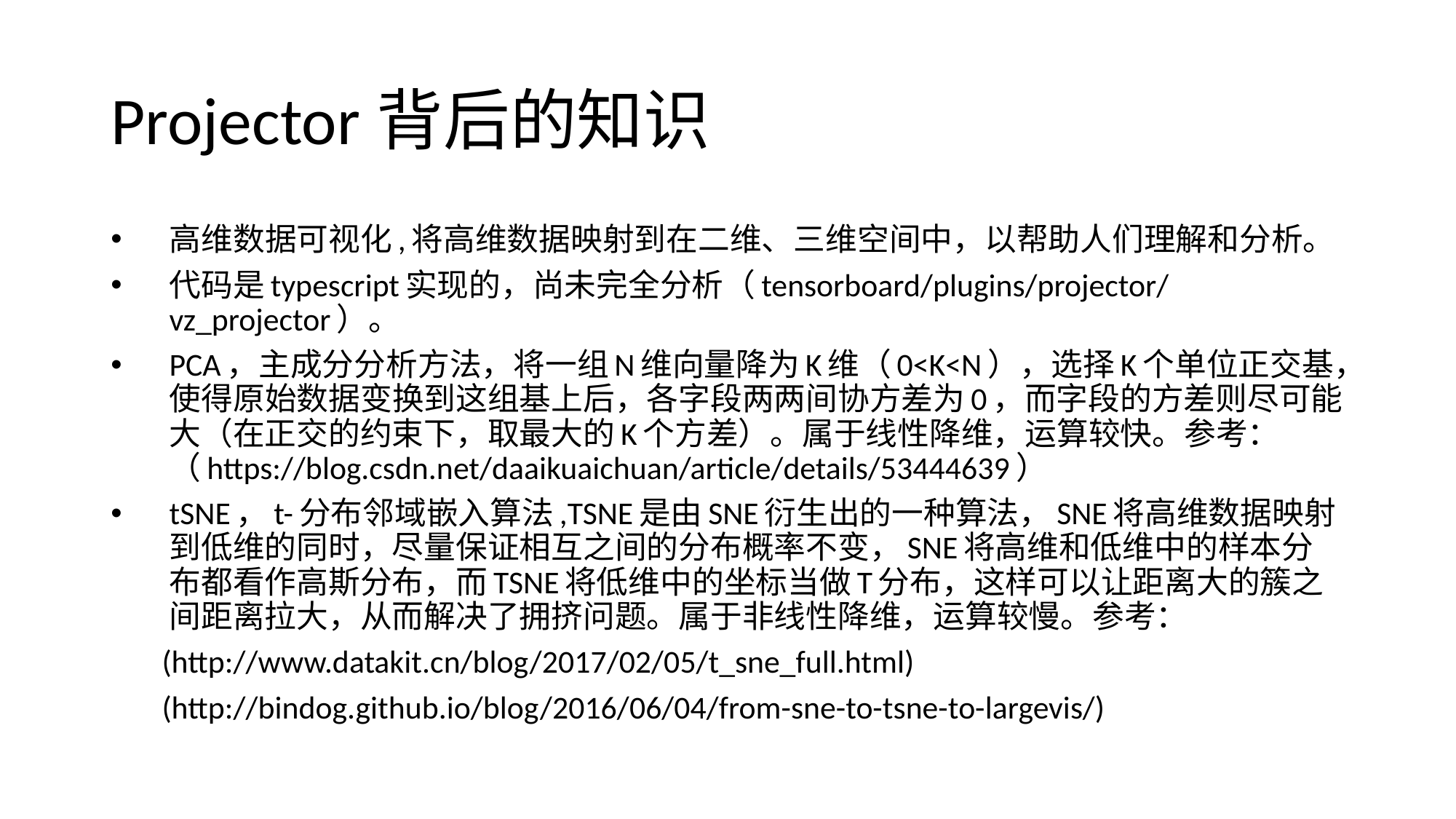

# Projector背后的知识
高维数据可视化,将高维数据映射到在二维、三维空间中，以帮助人们理解和分析。
代码是typescript实现的，尚未完全分析（tensorboard/plugins/projector/vz_projector）。
PCA，主成分分析方法，将一组N维向量降为K维（0<K<N），选择K个单位正交基，使得原始数据变换到这组基上后，各字段两两间协方差为0，而字段的方差则尽可能大（在正交的约束下，取最大的K个方差）。属于线性降维，运算较快。参考：（https://blog.csdn.net/daaikuaichuan/article/details/53444639）
tSNE，t-分布邻域嵌入算法,TSNE是由SNE衍生出的一种算法，SNE将高维数据映射到低维的同时，尽量保证相互之间的分布概率不变，SNE将高维和低维中的样本分布都看作高斯分布，而TSNE将低维中的坐标当做T分布，这样可以让距离大的簇之间距离拉大，从而解决了拥挤问题。属于非线性降维，运算较慢。参考：
       (http://www.datakit.cn/blog/2017/02/05/t_sne_full.html)
       (http://bindog.github.io/blog/2016/06/04/from-sne-to-tsne-to-largevis/)